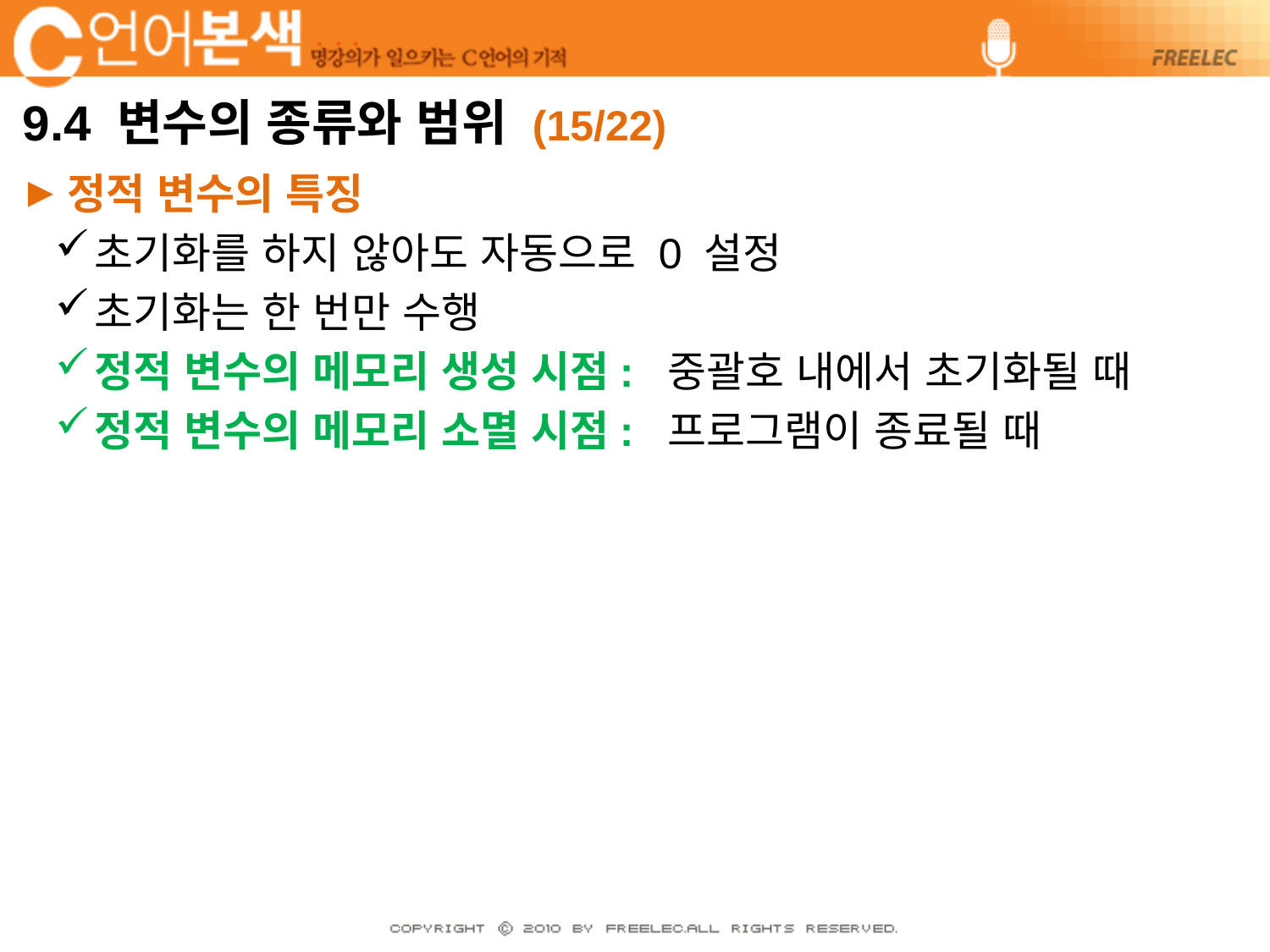

# 9.4 변수의 종류와 범위 (15/22)
정적 변수의 특징
초기화를 하지 않아도 자동으로 0 설정
초기화는 한 번만 수행
정적 변수의 메모리 생성 시점:  중괄호 내에서 초기화될 때
정적 변수의 메모리 소멸 시점:  프로그램이 종료될 때